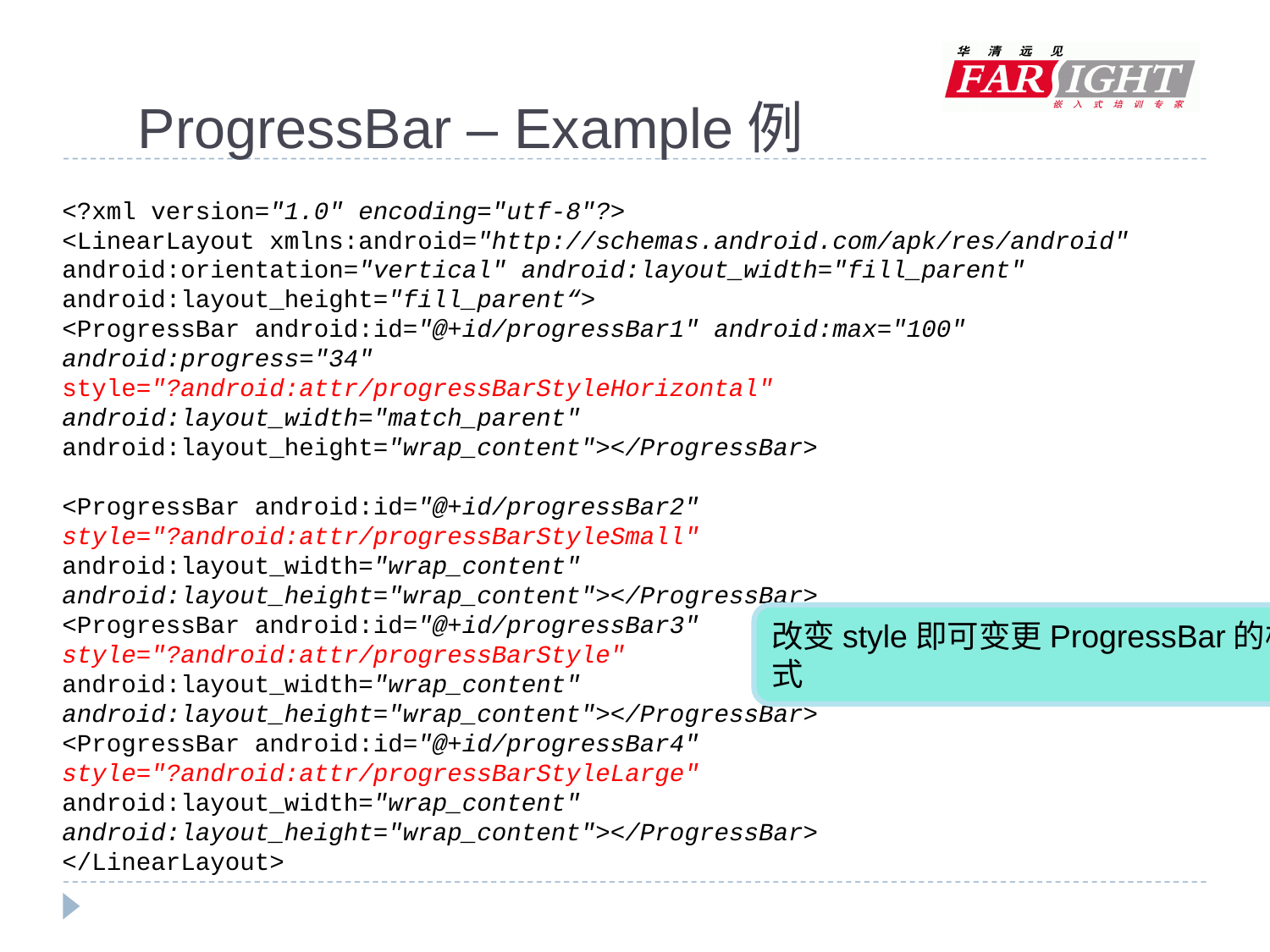

# ProgressBar – Example例
<?xml version="1.0" encoding="utf-8"?>
<LinearLayout xmlns:android="http://schemas.android.com/apk/res/android"
android:orientation="vertical" android:layout_width="fill_parent"
android:layout_height="fill_parent“>
<ProgressBar android:id="@+id/progressBar1" android:max="100" android:progress="34"
style="?android:attr/progressBarStyleHorizontal" android:layout_width="match_parent"
android:layout_height="wrap_content"></ProgressBar>

<ProgressBar android:id="@+id/progressBar2" style="?android:attr/progressBarStyleSmall"
android:layout_width="wrap_content" android:layout_height="wrap_content"></ProgressBar>
<ProgressBar android:id="@+id/progressBar3" style="?android:attr/progressBarStyle"
android:layout_width="wrap_content" android:layout_height="wrap_content"></ProgressBar>
<ProgressBar android:id="@+id/progressBar4" style="?android:attr/progressBarStyleLarge"
android:layout_width="wrap_content" android:layout_height="wrap_content"></ProgressBar>
</LinearLayout>
改变style即可变更ProgressBar的样式